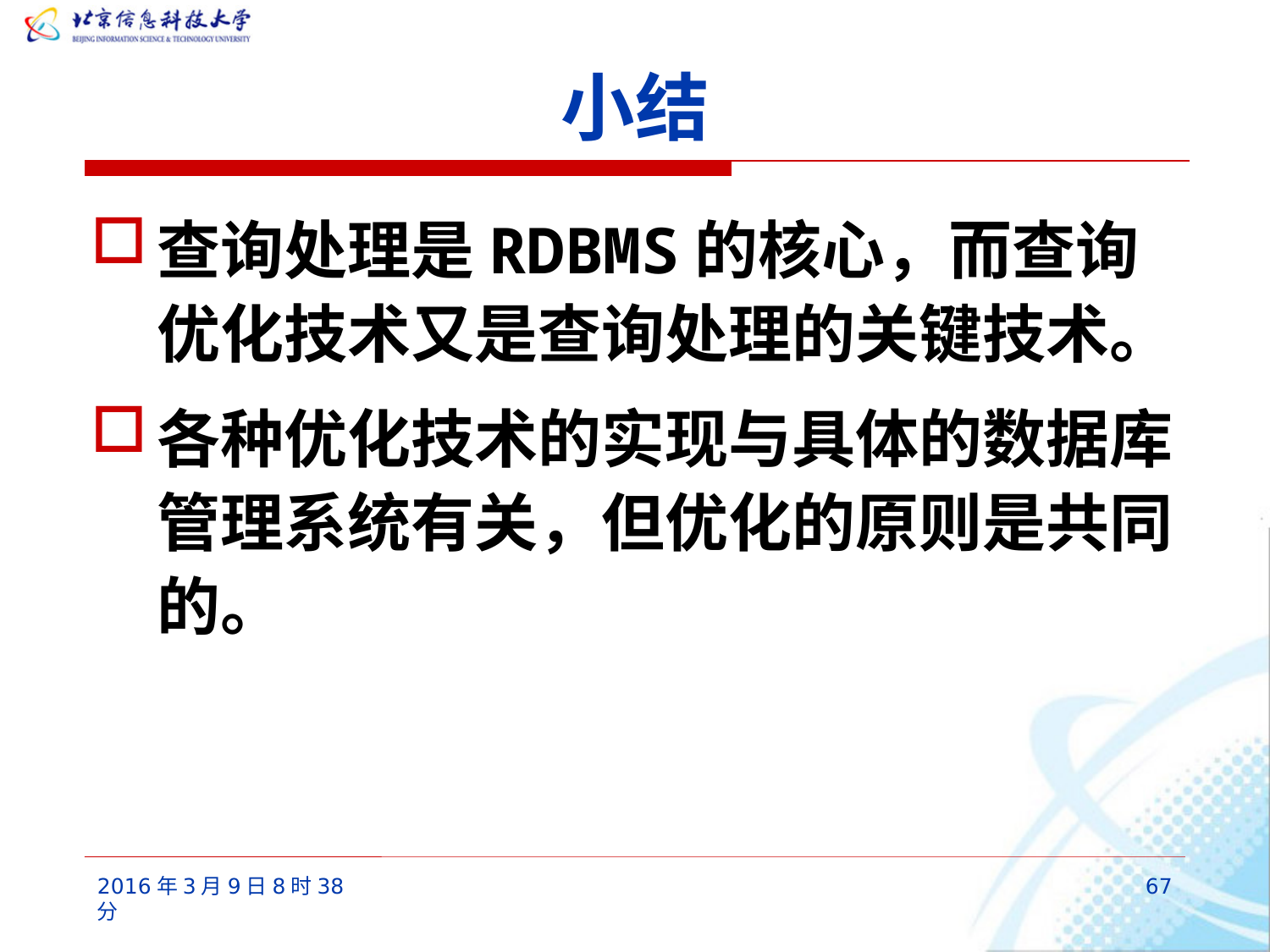

# 小结
查询处理是RDBMS的核心，而查询优化技术又是查询处理的关键技术。
各种优化技术的实现与具体的数据库管理系统有关，但优化的原则是共同的。
2016年3月9日8时38分
67